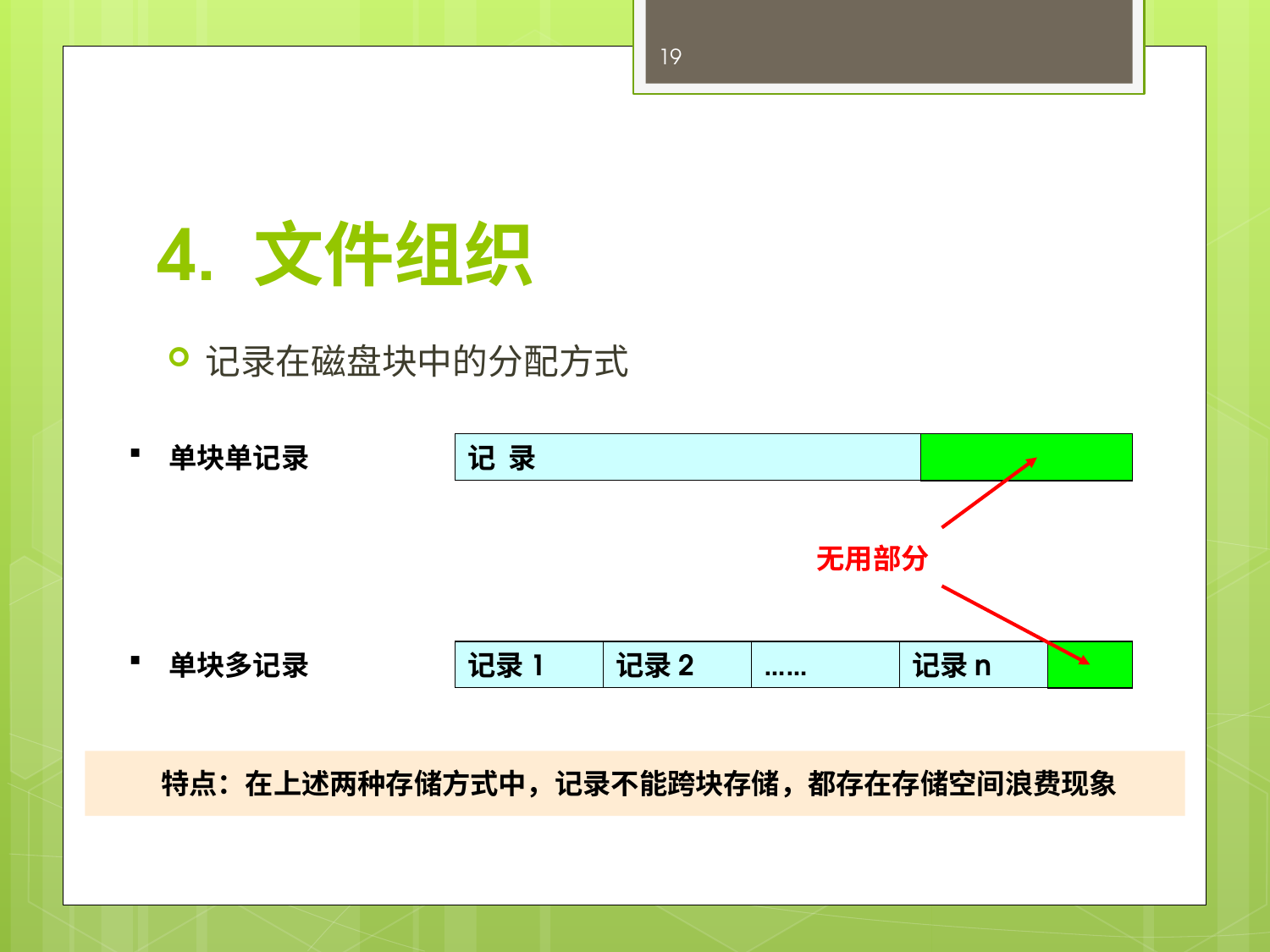

19
# 4. 文件组织
记录在磁盘块中的分配方式
单块单记录
记  录

无用部分

单块多记录
记录1
记录2
……
记录n

特点：在上述两种存储方式中，记录不能跨块存储，都存在存储空间浪费现象